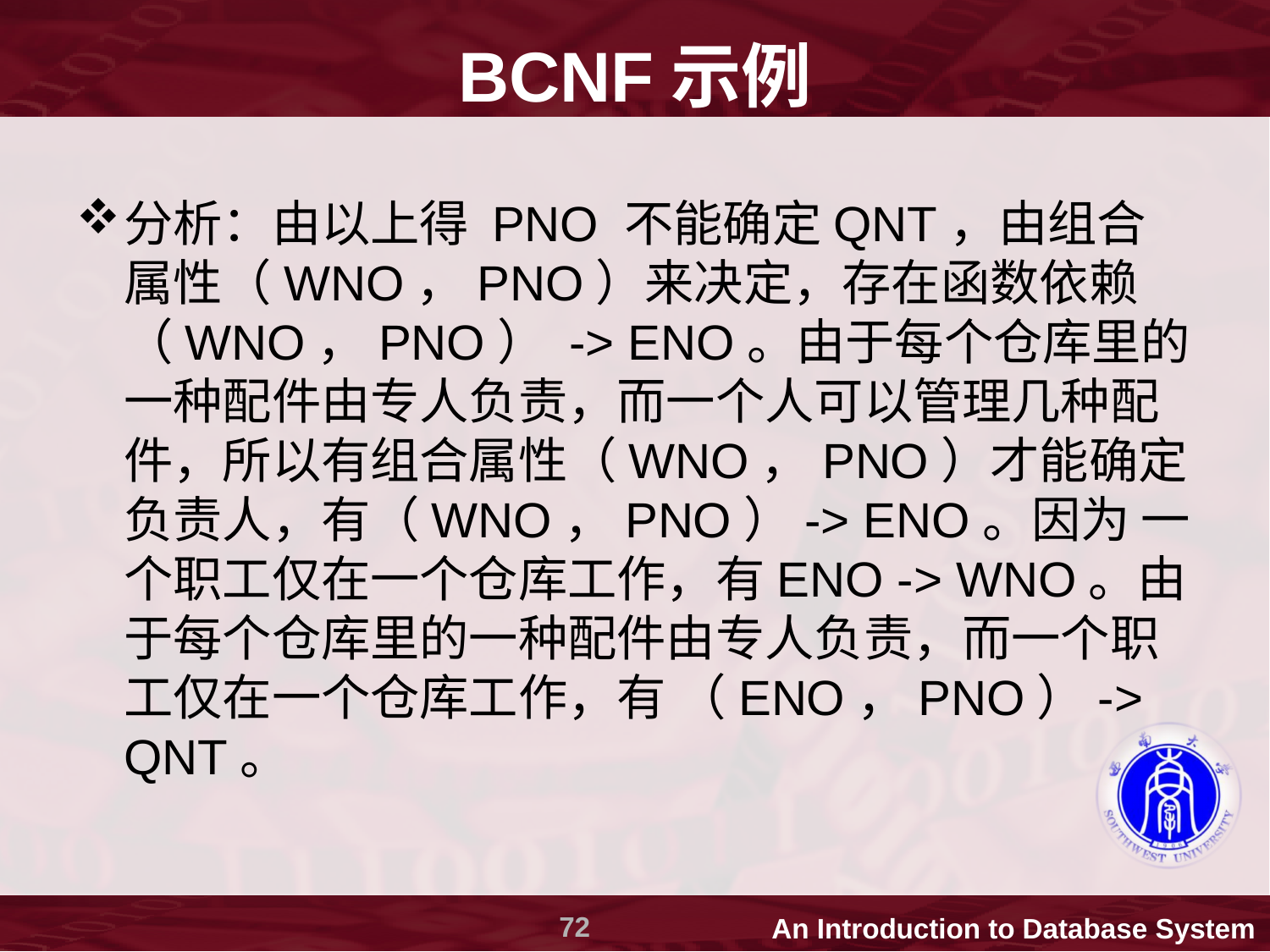

# BCNF示例
分析：由以上得 PNO 不能确定QNT，由组合属性（WNO，PNO）来决定，存在函数依赖（WNO，PNO） -> ENO。由于每个仓库里的一种配件由专人负责，而一个人可以管理几种配件，所以有组合属性（WNO，PNO）才能确定负责人，有（WNO，PNO）-> ENO。因为 一个职工仅在一个仓库工作，有ENO -> WNO。由于每个仓库里的一种配件由专人负责，而一个职工仅在一个仓库工作，有 （ENO，PNO）-> QNT。
72